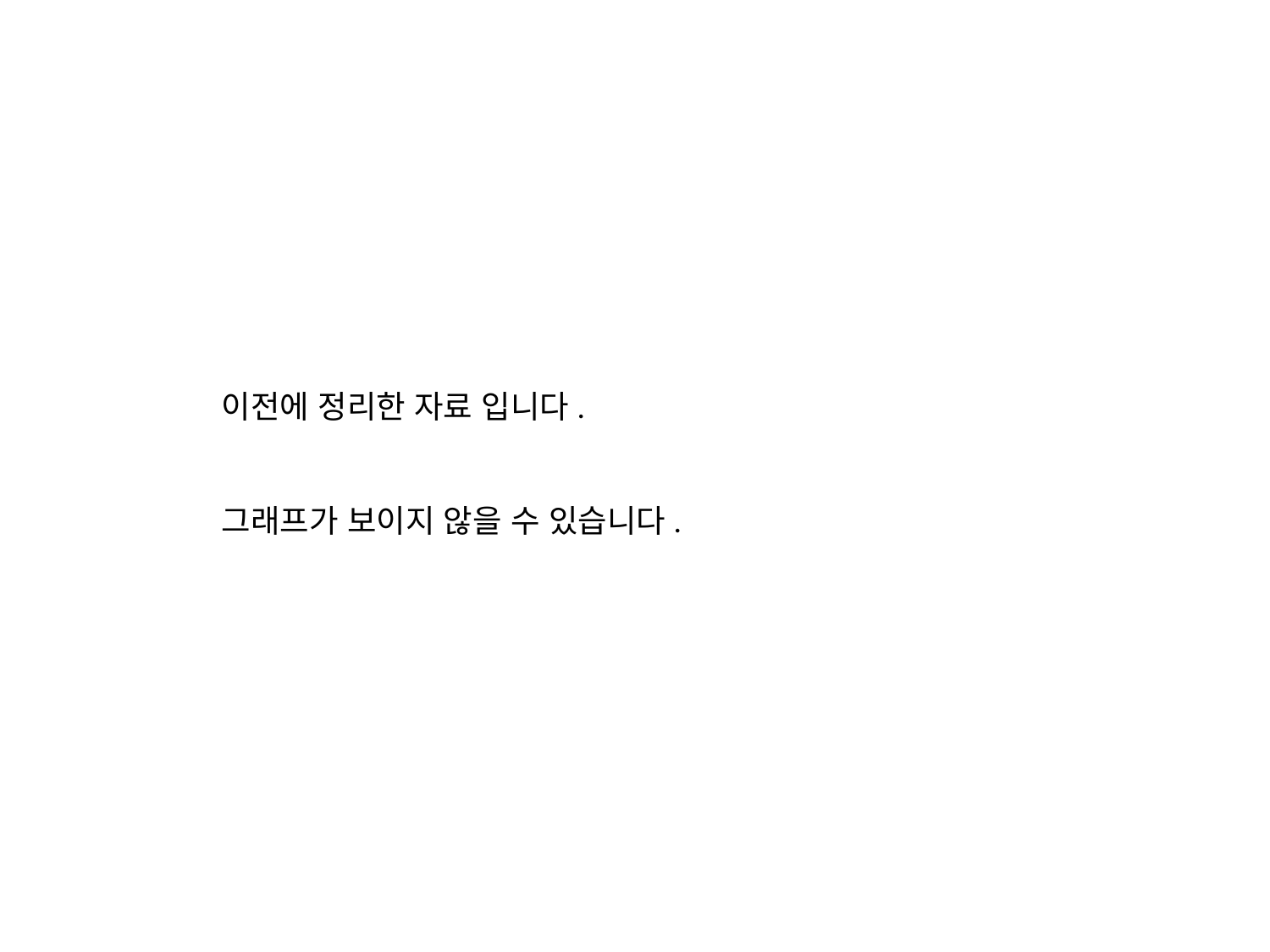

이전에 정리한 자료 입니다.

그래프가 보이지 않을 수 있습니다.